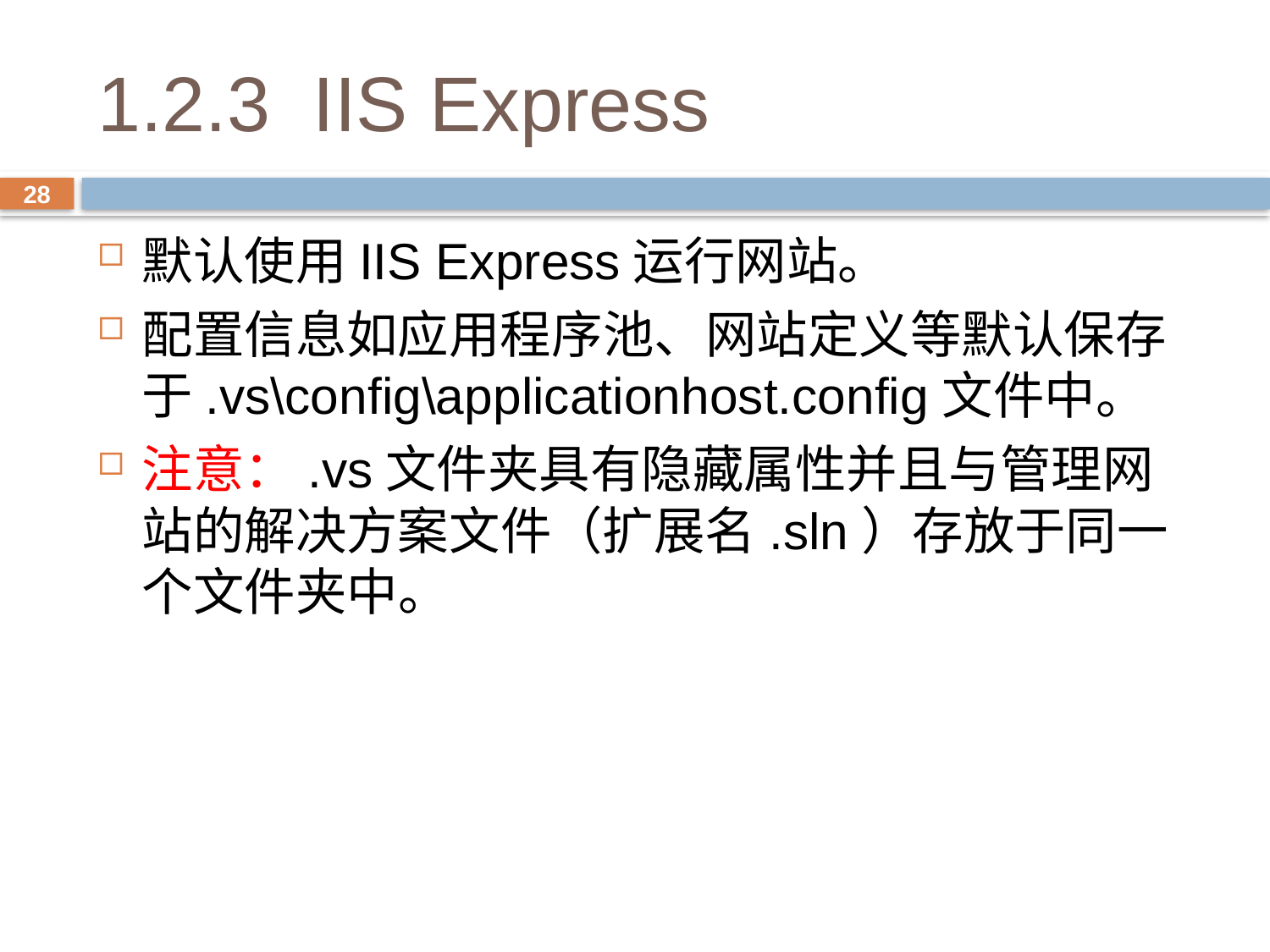

# 1.2.3  IIS Express
28
默认使用IIS Express运行网站。
配置信息如应用程序池、网站定义等默认保存于.vs\config\applicationhost.config文件中。
注意：.vs文件夹具有隐藏属性并且与管理网站的解决方案文件（扩展名.sln）存放于同一个文件夹中。